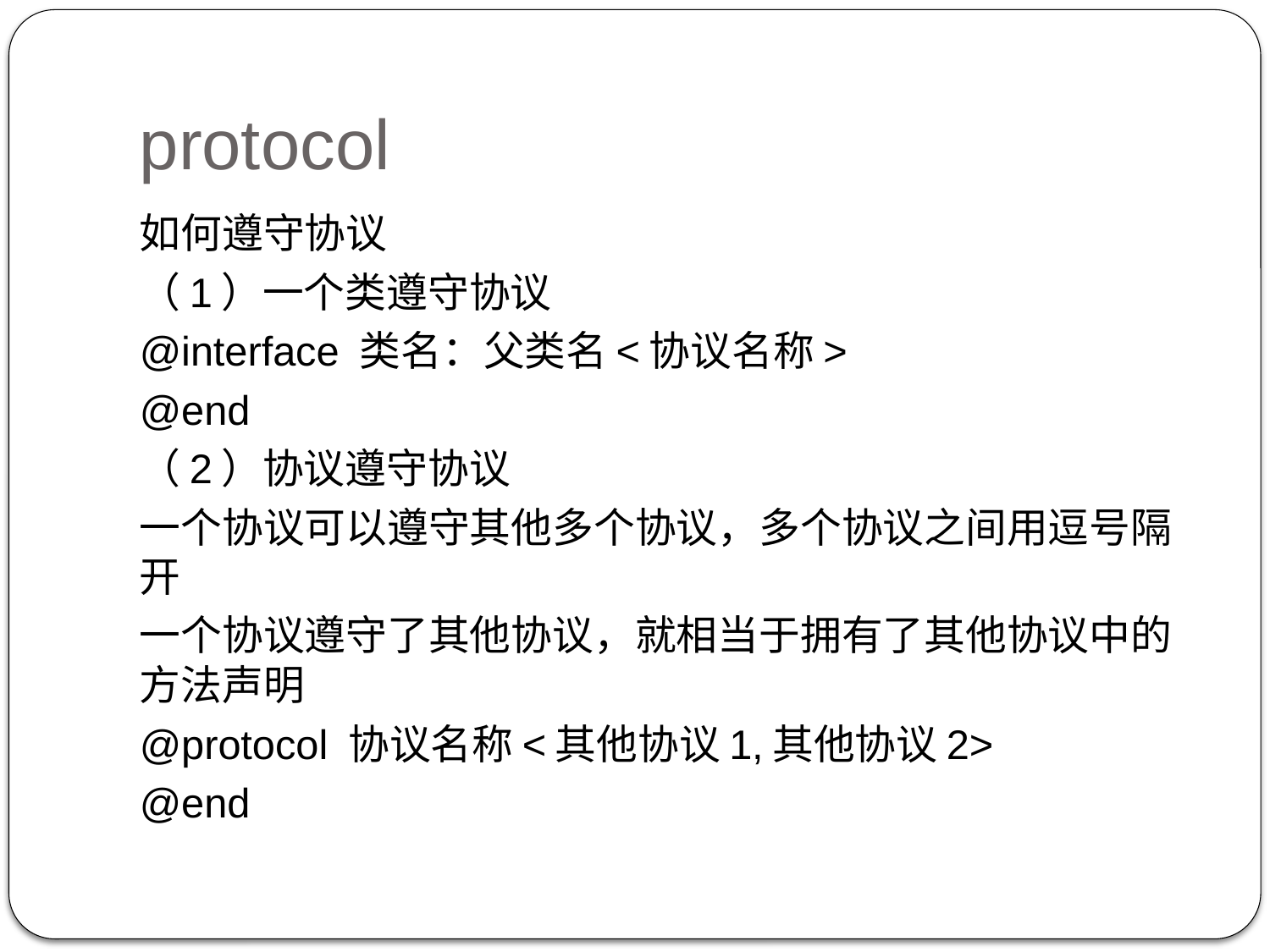

# protocol
如何遵守协议
（1）一个类遵守协议
@interface 类名：父类名<协议名称>
@end
（2）协议遵守协议
一个协议可以遵守其他多个协议，多个协议之间用逗号隔开
一个协议遵守了其他协议，就相当于拥有了其他协议中的方法声明
@protocol 协议名称<其他协议1,其他协议2>
@end